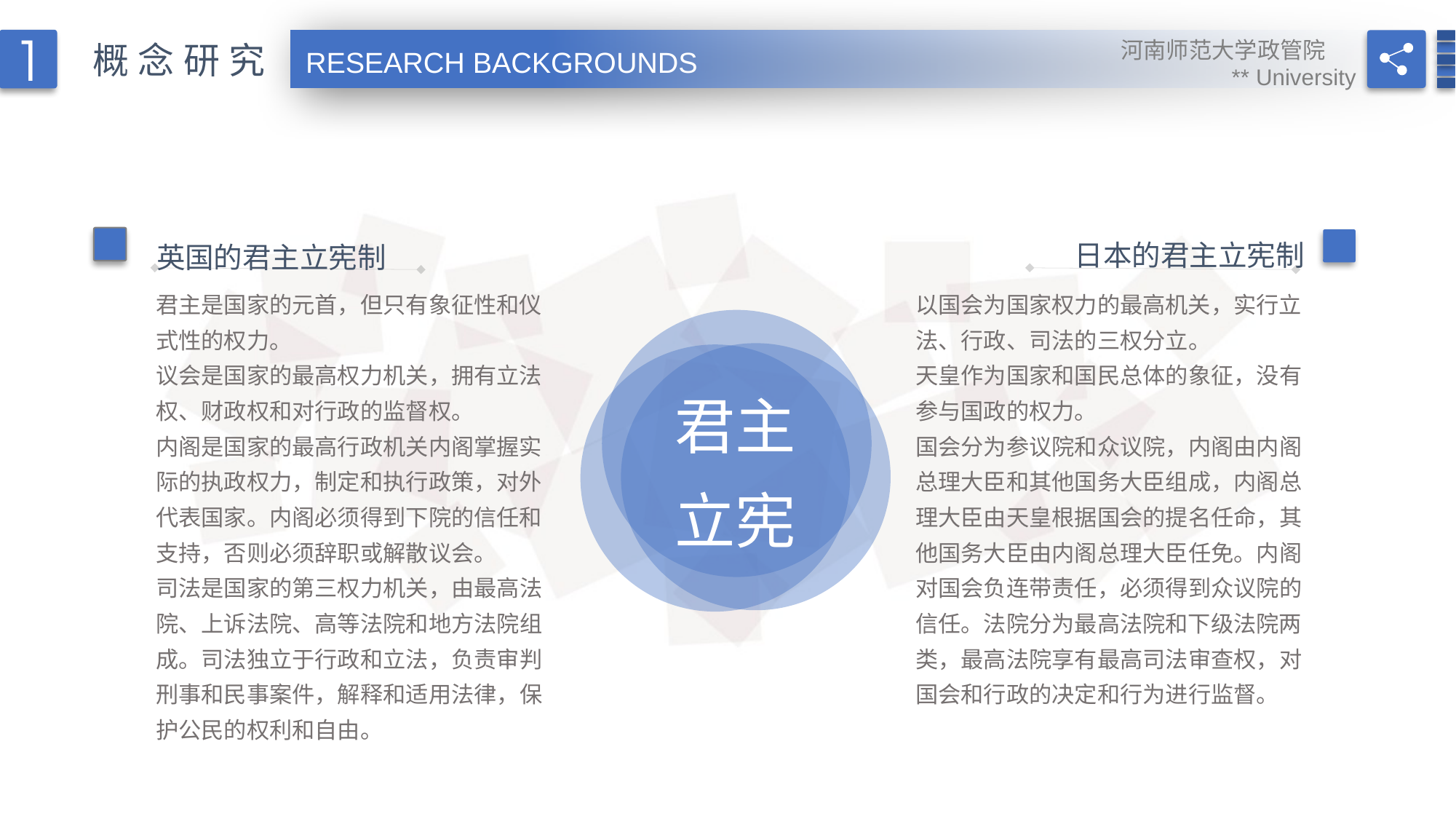

1
河南师范大学政管院
** University

概念研究
RESEARCH BACKGROUNDS
日本的君主立宪制
英国的君主立宪制

君主是国家的元首，但只有象征性和仪式性的权力。
议会是国家的最高权力机关，拥有立法权、财政权和对行政的监督权。
内阁是国家的最高行政机关内阁掌握实际的执政权力，制定和执行政策，对外代表国家。内阁必须得到下院的信任和支持，否则必须辞职或解散议会。
司法是国家的第三权力机关，由最高法院、上诉法院、高等法院和地方法院组成。司法独立于行政和立法，负责审判刑事和民事案件，解释和适用法律，保护公民的权利和自由。
以国会为国家权力的最高机关，实行立法、行政、司法的三权分立。
天皇作为国家和国民总体的象征，没有参与国政的权力。
国会分为参议院和众议院，内阁由内阁总理大臣和其他国务大臣组成，内阁总理大臣由天皇根据国会的提名任命，其他国务大臣由内阁总理大臣任免。内阁对国会负连带责任，必须得到众议院的信任。法院分为最高法院和下级法院两类，最高法院享有最高司法审查权，对国会和行政的决定和行为进行监督。

君主立宪